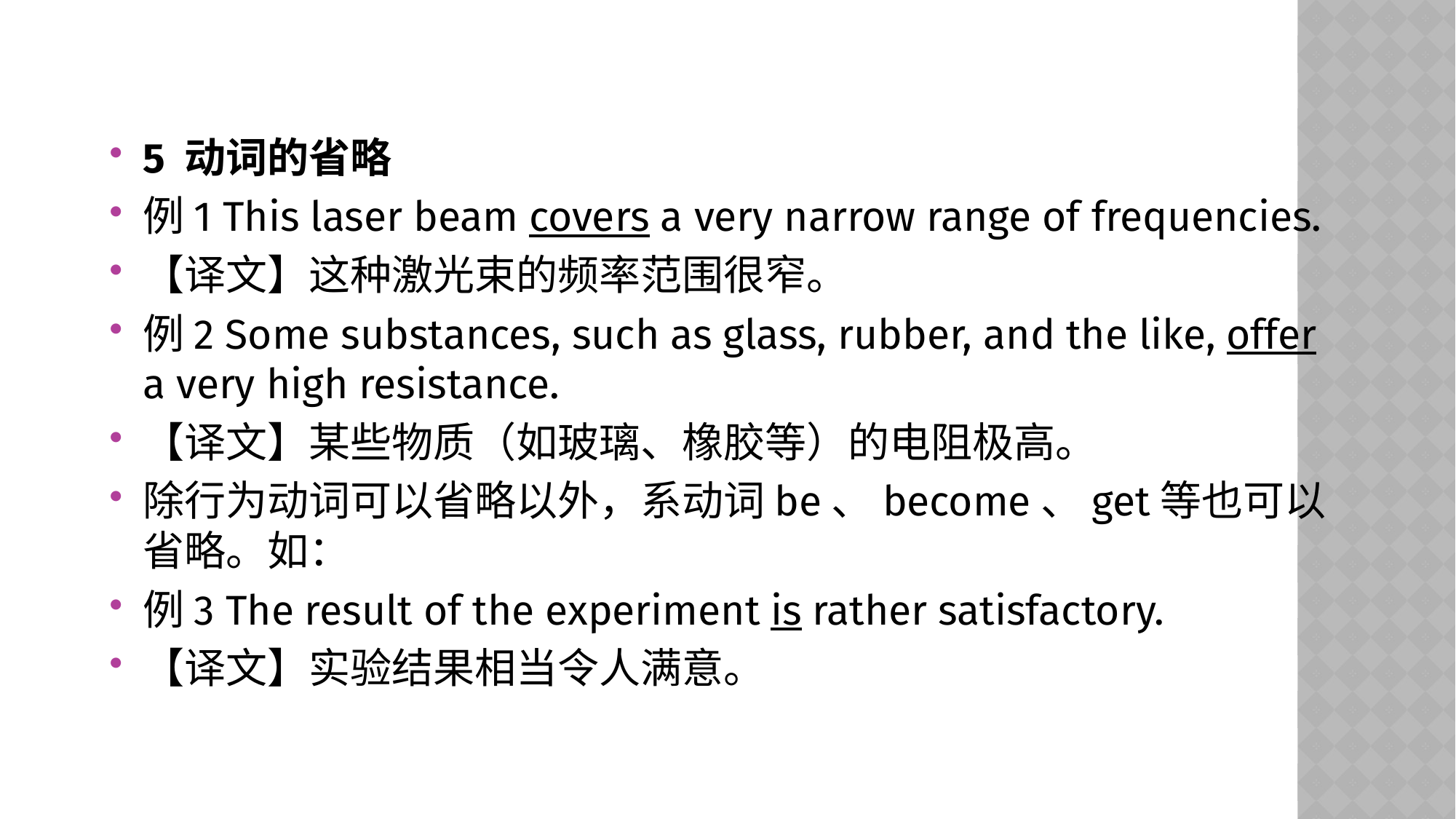

5 动词的省略
例1 This laser beam covers a very narrow range of frequencies.
【译文】这种激光束的频率范围很窄。
例2 Some substances, such as glass, rubber, and the like, offer a very high resistance.
【译文】某些物质（如玻璃、橡胶等）的电阻极高。
除行为动词可以省略以外，系动词be、become、get等也可以省略。如：
例3 The result of the experiment is rather satisfactory.
【译文】实验结果相当令人满意。